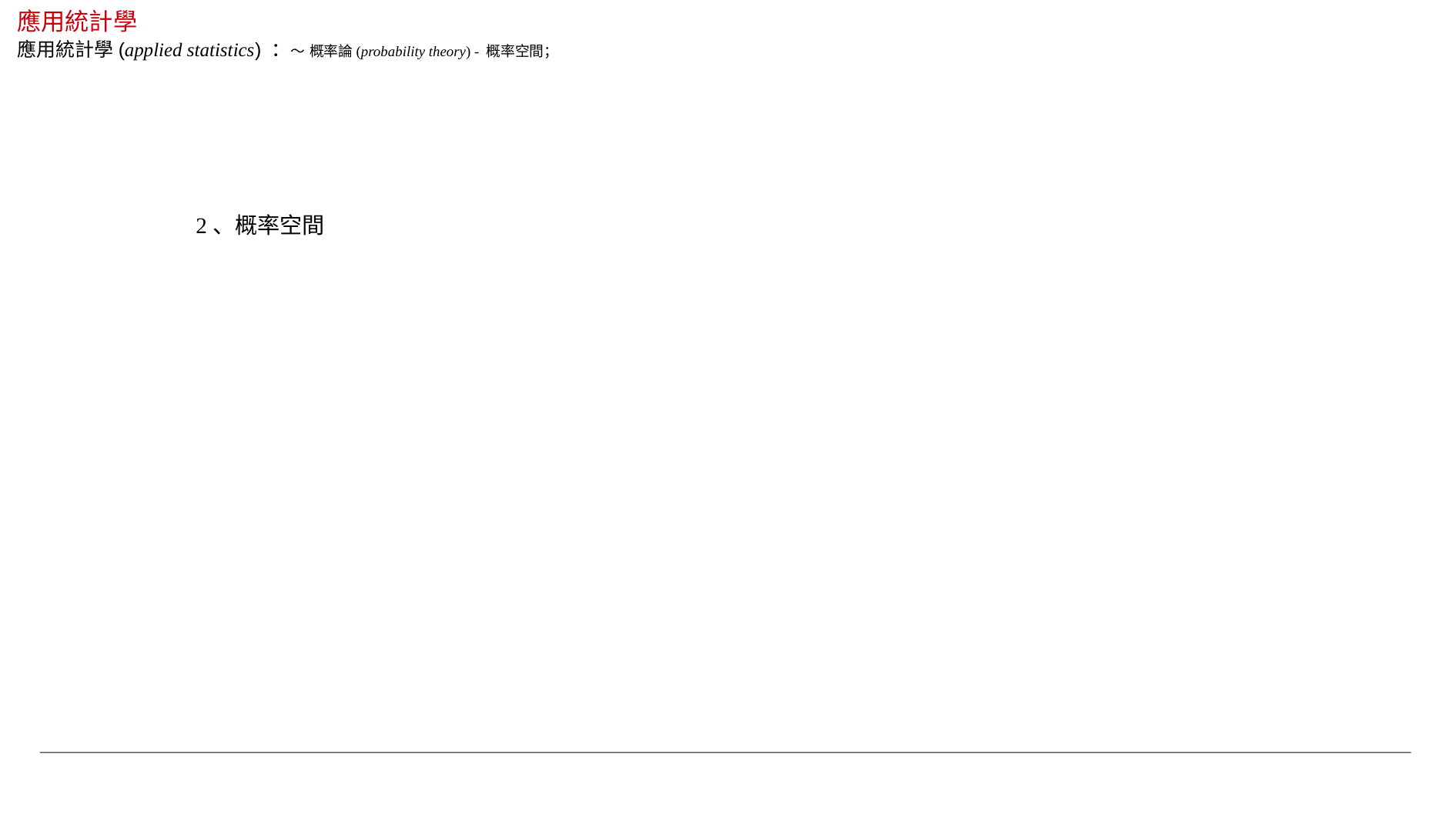

應用統計學
應用統計學(applied statistics) ：～ 概率論(probability theory) - 概率空間；
2、概率空間